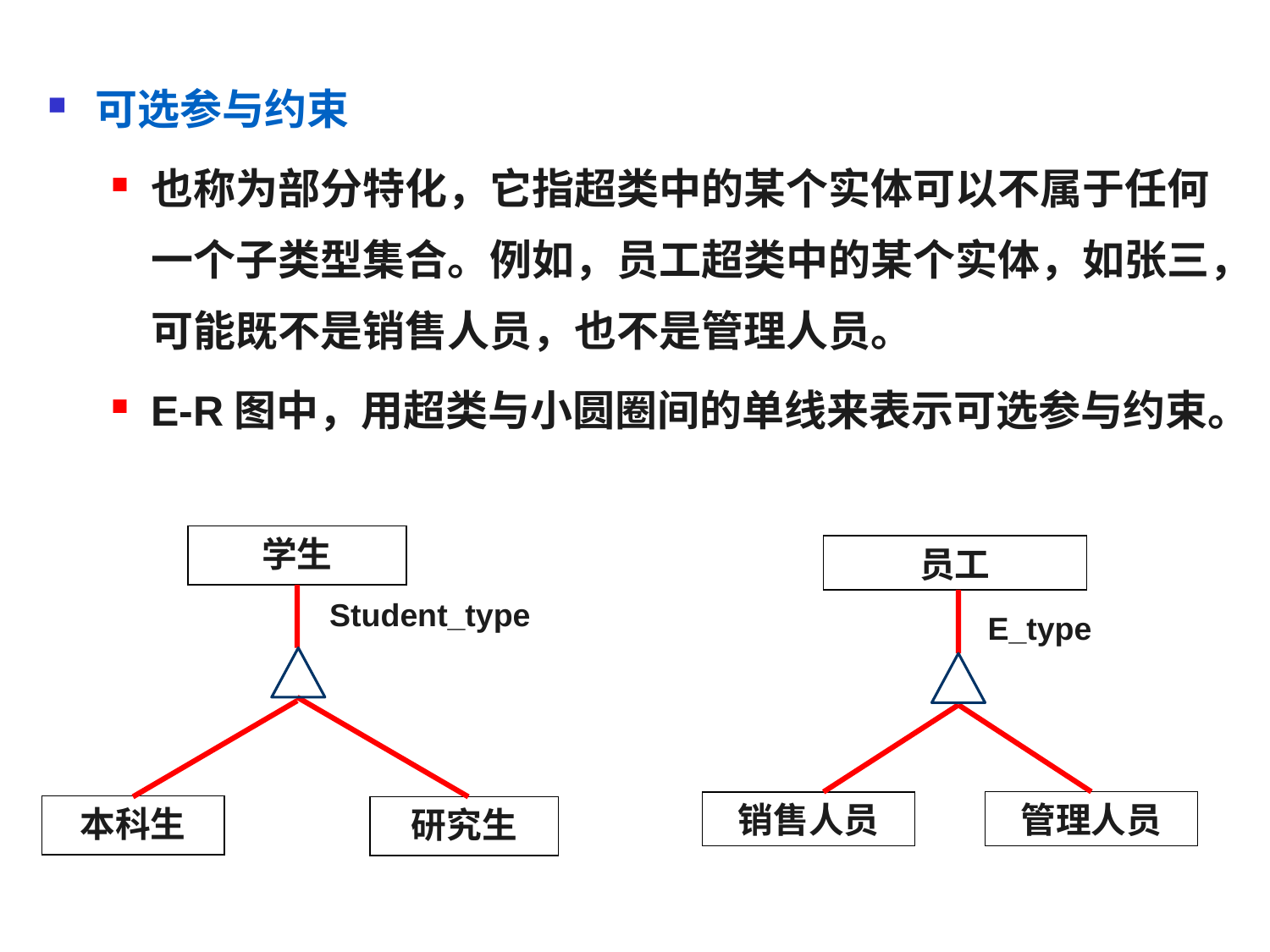

可选参与约束
也称为部分特化，它指超类中的某个实体可以不属于任何一个子类型集合。例如，员工超类中的某个实体，如张三，可能既不是销售人员，也不是管理人员。
E-R图中，用超类与小圆圈间的单线来表示可选参与约束。
学生
员工

Student_type

E_type

管理人员
销售人员
本科生
研究生